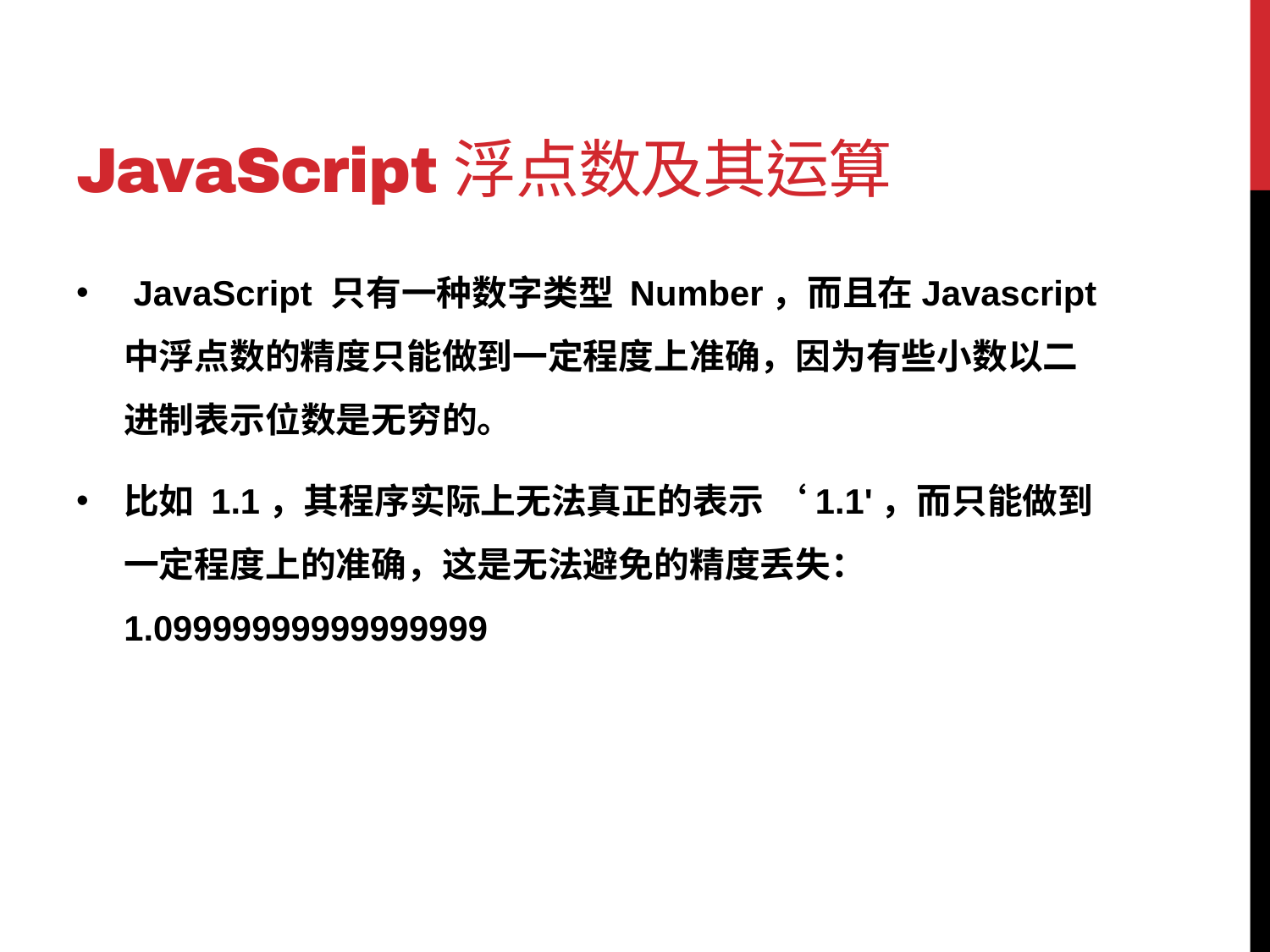

# JavaScript浮点数及其运算
 JavaScript 只有一种数字类型 Number，而且在Javascript中浮点数的精度只能做到一定程度上准确，因为有些小数以二进制表示位数是无穷的。
比如 1.1，其程序实际上无法真正的表示 ‘1.1'，而只能做到一定程度上的准确，这是无法避免的精度丢失：1.09999999999999999